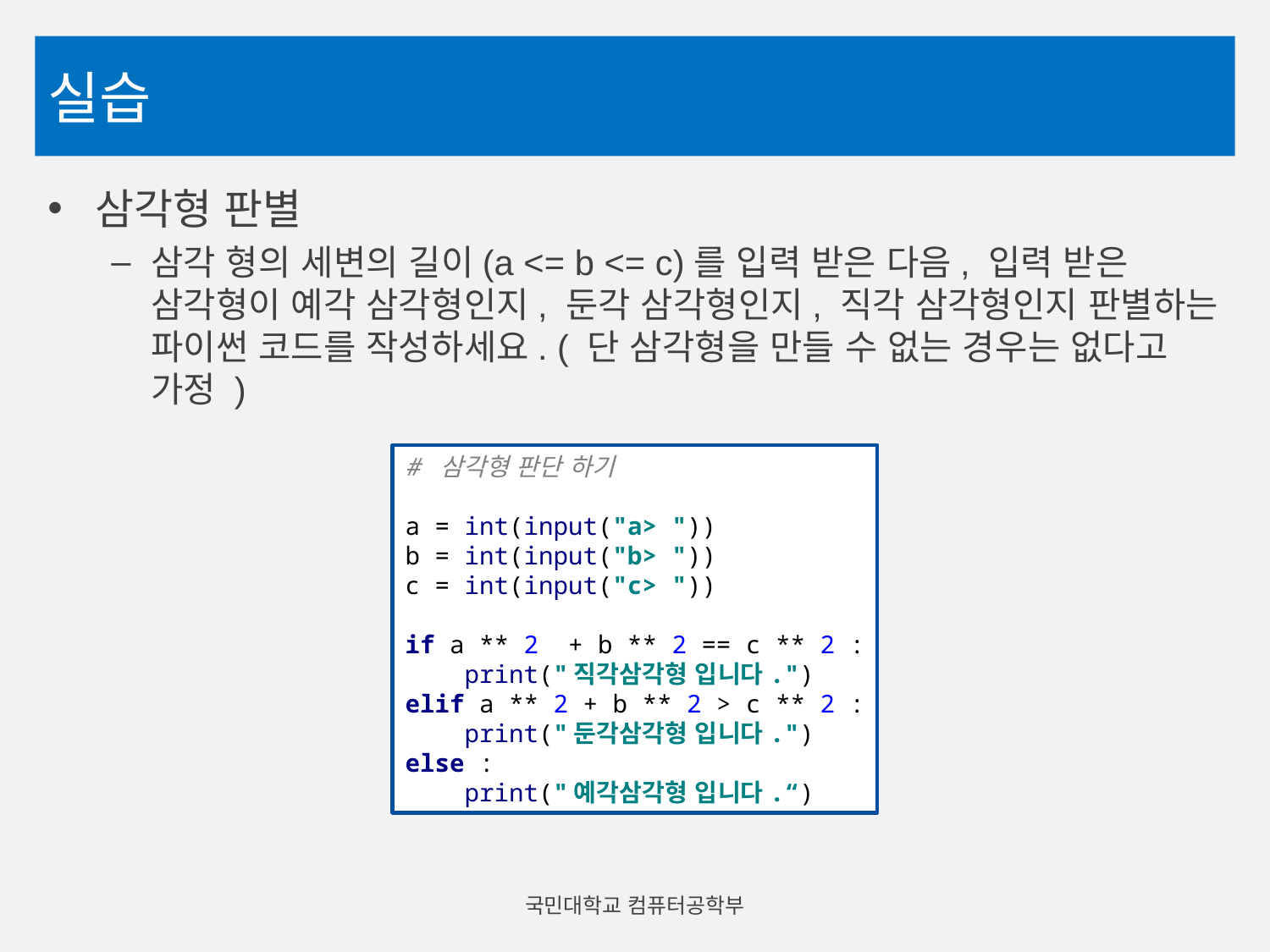

# 실습
삼각형 판별
삼각 형의 세변의 길이(a <= b <= c)를 입력 받은 다음, 입력 받은 삼각형이 예각 삼각형인지, 둔각 삼각형인지, 직각 삼각형인지 판별하는 파이썬 코드를 작성하세요. ( 단 삼각형을 만들 수 없는 경우는 없다고 가정 )
# 삼각형 판단 하기 a = int(input("a> ")) b = int(input("b> ")) c = int(input("c> ")) if a ** 2  + b ** 2 == c ** 2 : print("직각삼각형 입니다.") elif a ** 2 + b ** 2 > c ** 2 : print("둔각삼각형 입니다.") else : print("예각삼각형 입니다.“)
국민대학교 컴퓨터공학부